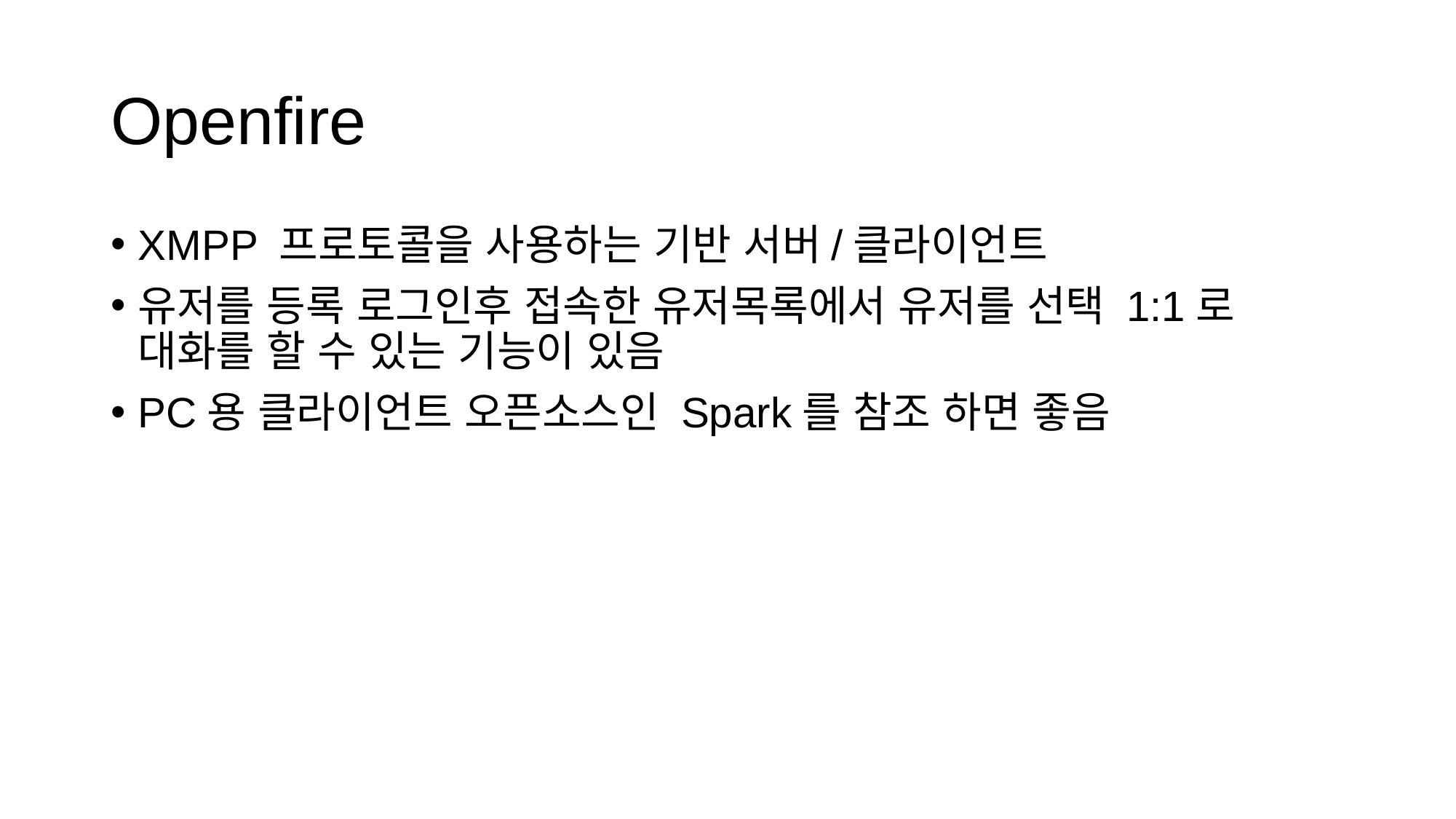

# Openfire
XMPP 프로토콜을 사용하는 기반 서버/클라이언트
유저를 등록 로그인후 접속한 유저목록에서 유저를 선택 1:1로 대화를 할 수 있는 기능이 있음
PC용 클라이언트 오픈소스인 Spark를 참조 하면 좋음